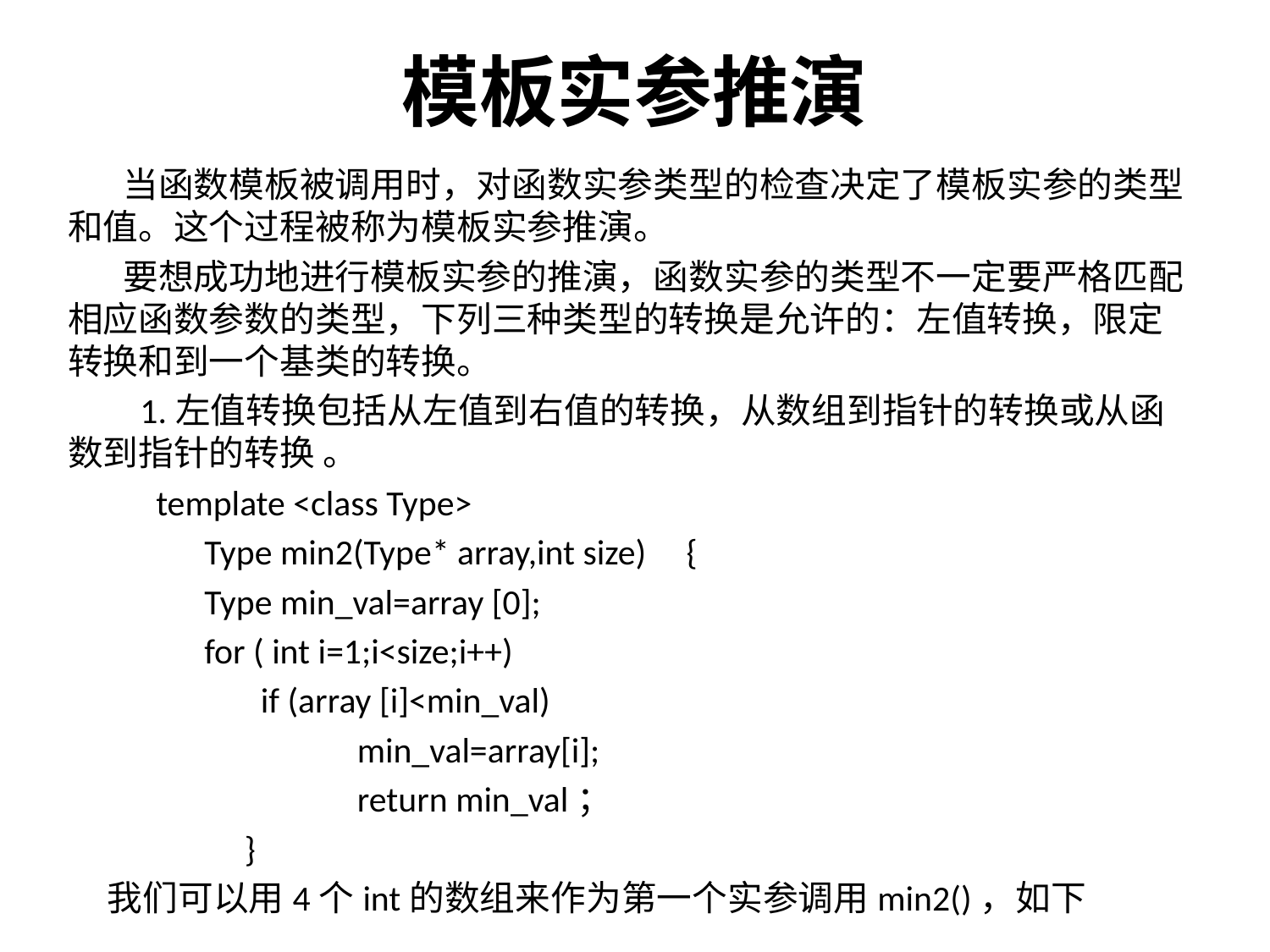

# 模板实参推演
      当函数模板被调用时，对函数实参类型的检查决定了模板实参的类型和值。这个过程被称为模板实参推演。
      要想成功地进行模板实参的推演，函数实参的类型不一定要严格匹配相应函数参数的类型，下列三种类型的转换是允许的：左值转换，限定转换和到一个基类的转换。
         1.左值转换包括从左值到右值的转换，从数组到指针的转换或从函数到指针的转换 。
           template <class Type>
                 Type min2(Type* array,int size)     {
                 Type min_val=array [0];
                 for ( int i=1;i<size;i++)
                        if (array [i]<min_val)
                                    min_val=array[i];
                                    return min_val；
                      }
    我们可以用4个int的数组来作为第一个实参调用min2()，如下